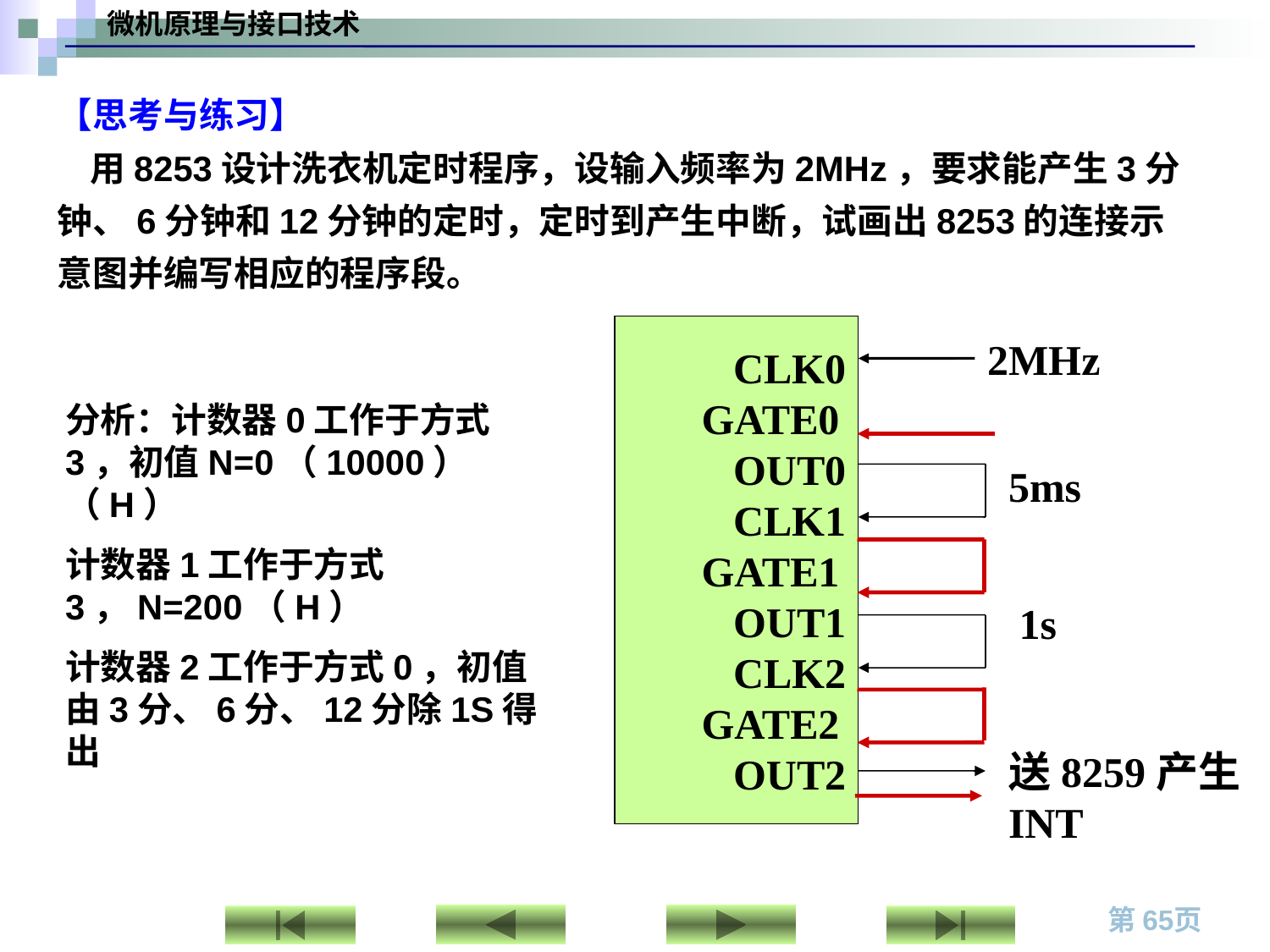

【思考与练习】
   用8253设计洗衣机定时程序，设输入频率为2MHz，要求能产生3分钟、6分钟和12分钟的定时，定时到产生中断，试画出8253的连接示意图并编写相应的程序段。
          CLK0
       GATE0
          OUT0
          CLK1
       GATE1
          OUT1
          CLK2
       GATE2
          OUT2
2MHz

5ms

1s

送8259产生INT

分析：计数器0工作于方式3，初值N=0（10000）（H）
计数器1工作于方式3，N=200（H）
计数器2工作于方式0，初值由3分、6分、12分除1S得出